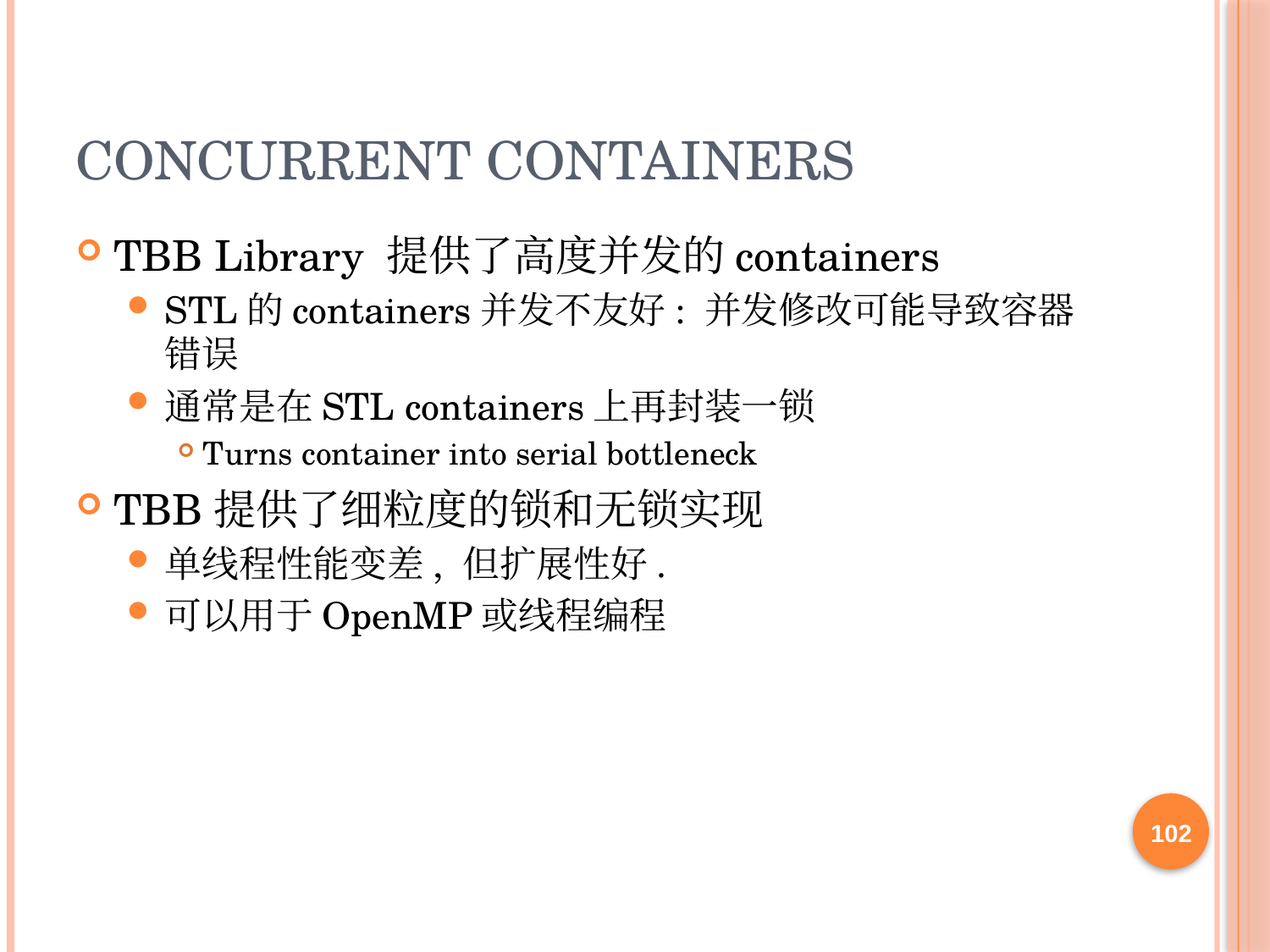

# Concurrent Containers
TBB Library 提供了高度并发的containers
STL的containers并发不友好: 并发修改可能导致容器错误
通常是在STL containers上再封装一锁
Turns container into serial bottleneck
TBB提供了细粒度的锁和无锁实现
单线程性能变差, 但扩展性好.
可以用于OpenMP或线程编程
102
102